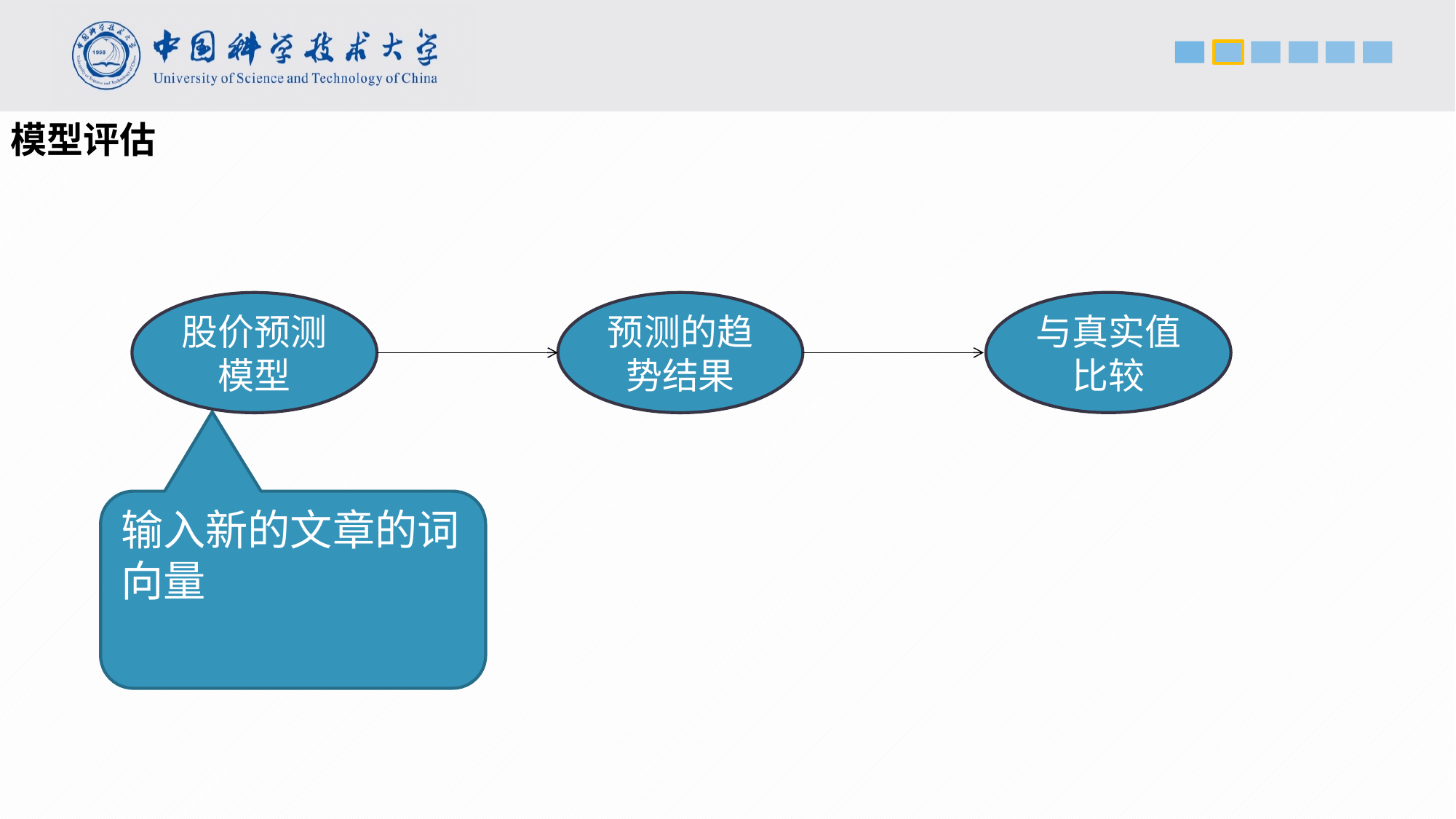

模型评估
与真实值比较
股价预测模型
预测的趋势结果
输入新的文章的词向量